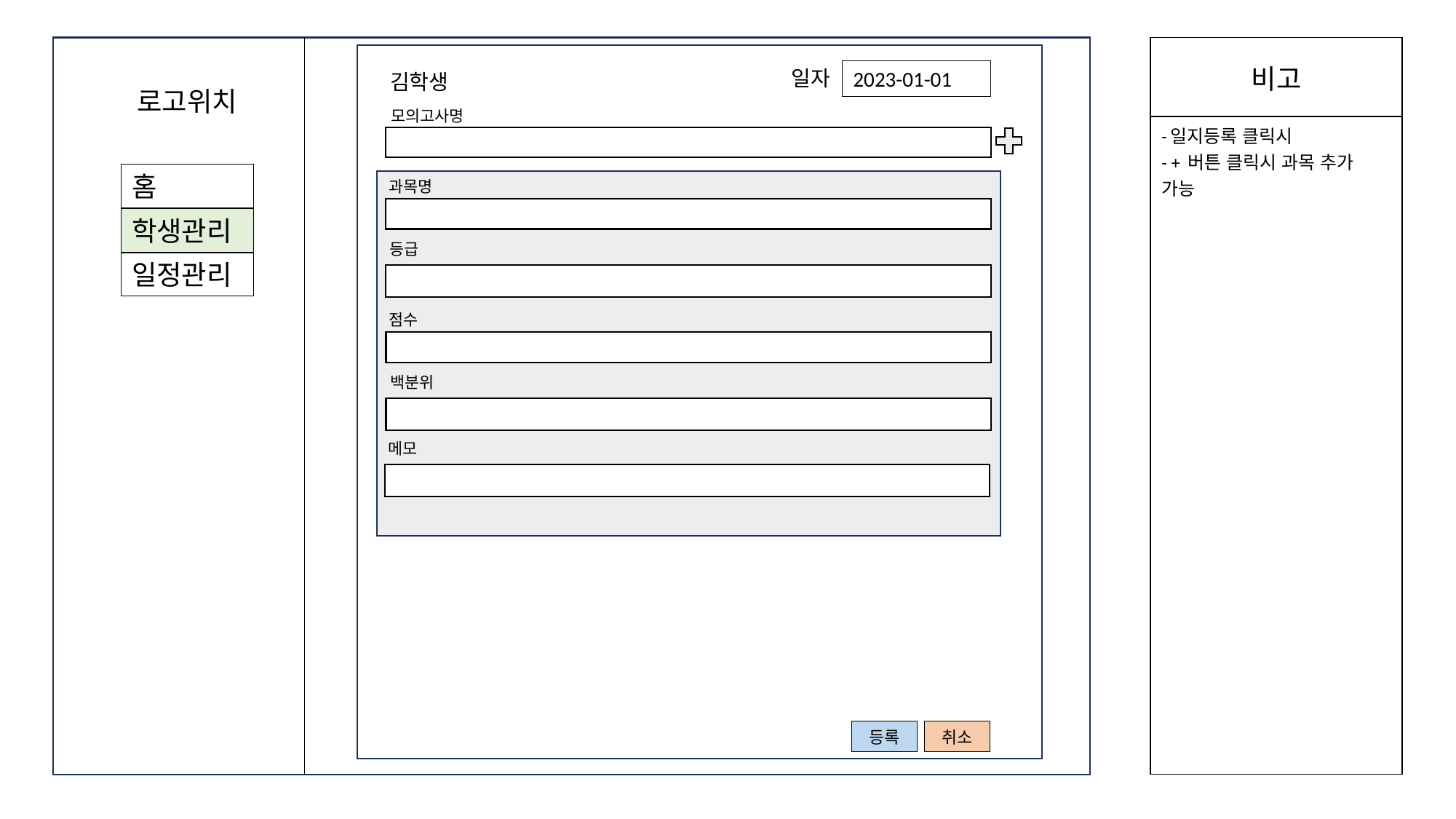

| 비고 |
| --- |
| -일지등록 클릭시 - + 버튼 클릭시 과목 추가 가능 |

일자
2023-01-01
김학생
로고위치
모의고사명

홈
과목명

학생관리
등급
일정관리

점수

백분위

메모

등록
취소